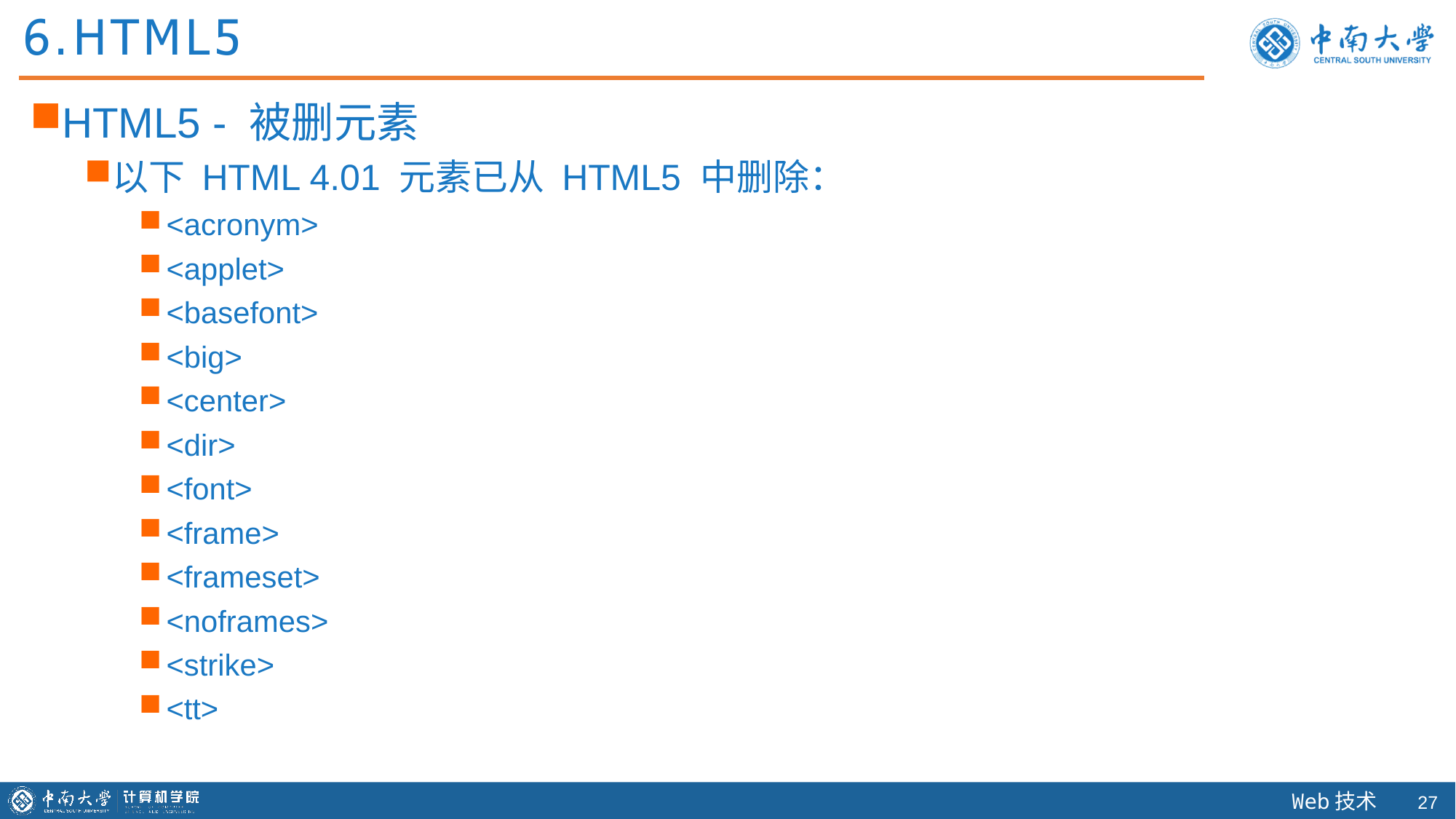

6.HTML5

HTML5 - 被删元素
以下 HTML 4.01 元素已从 HTML5 中删除：
<acronym>
<applet>
<basefont>
<big>
<center>
<dir>
<font>
<frame>
<frameset>
<noframes>
<strike>
<tt>
27